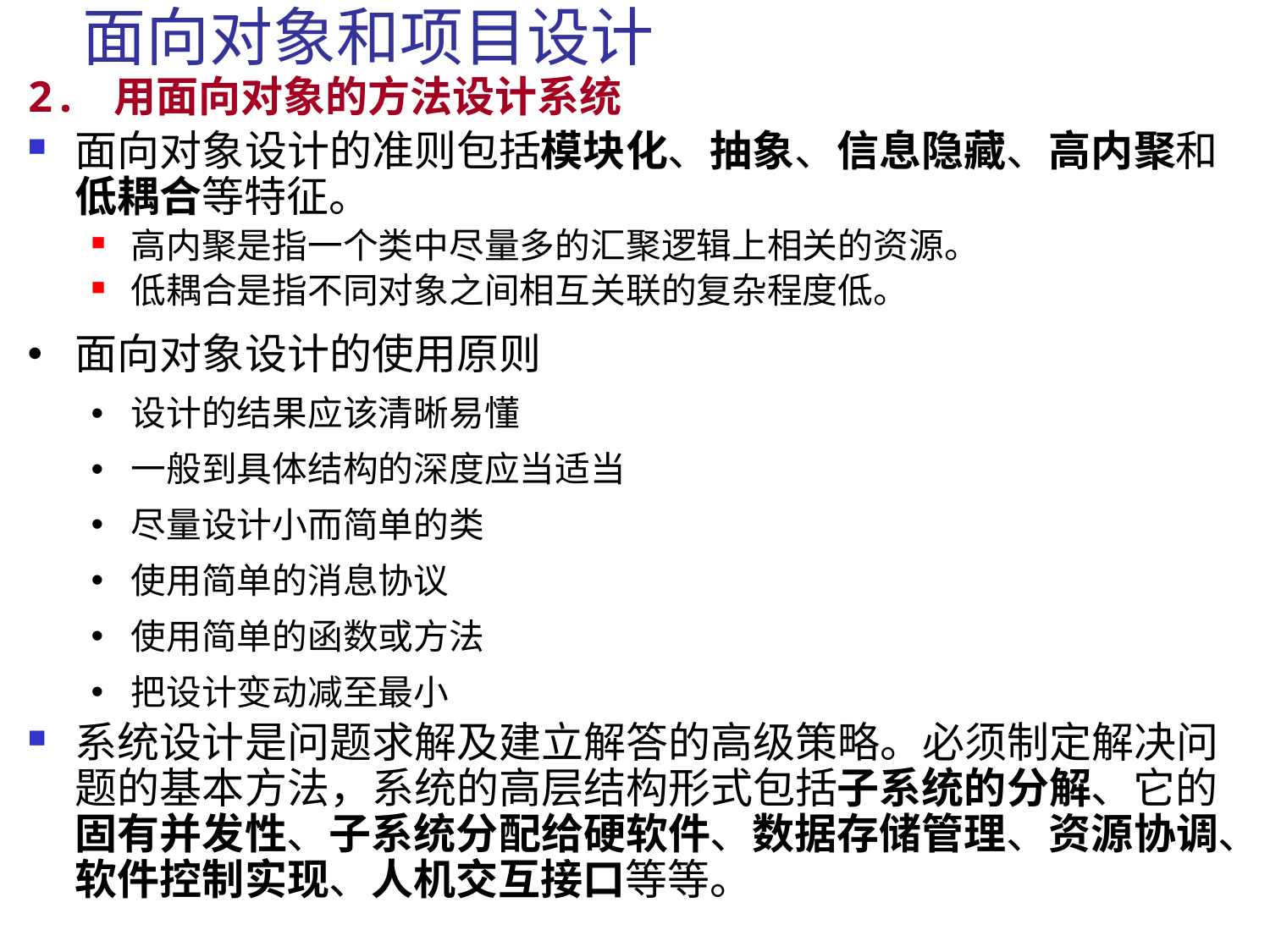

# 面向对象和项目设计
2. 用面向对象的方法设计系统
面向对象设计的准则包括模块化、抽象、信息隐藏、高内聚和低耦合等特征。
高内聚是指一个类中尽量多的汇聚逻辑上相关的资源。
低耦合是指不同对象之间相互关联的复杂程度低。
面向对象设计的使用原则
设计的结果应该清晰易懂
一般到具体结构的深度应当适当
尽量设计小而简单的类
使用简单的消息协议
使用简单的函数或方法
把设计变动减至最小
系统设计是问题求解及建立解答的高级策略。必须制定解决问题的基本方法，系统的高层结构形式包括子系统的分解、它的固有并发性、子系统分配给硬软件、数据存储管理、资源协调、软件控制实现、人机交互接口等等。

系统设计一般是先从高层入手，然后细化。

系统设计要决定整个结构及风格，这种结构为后面设计阶段的更详细策略的设计提供了基础。